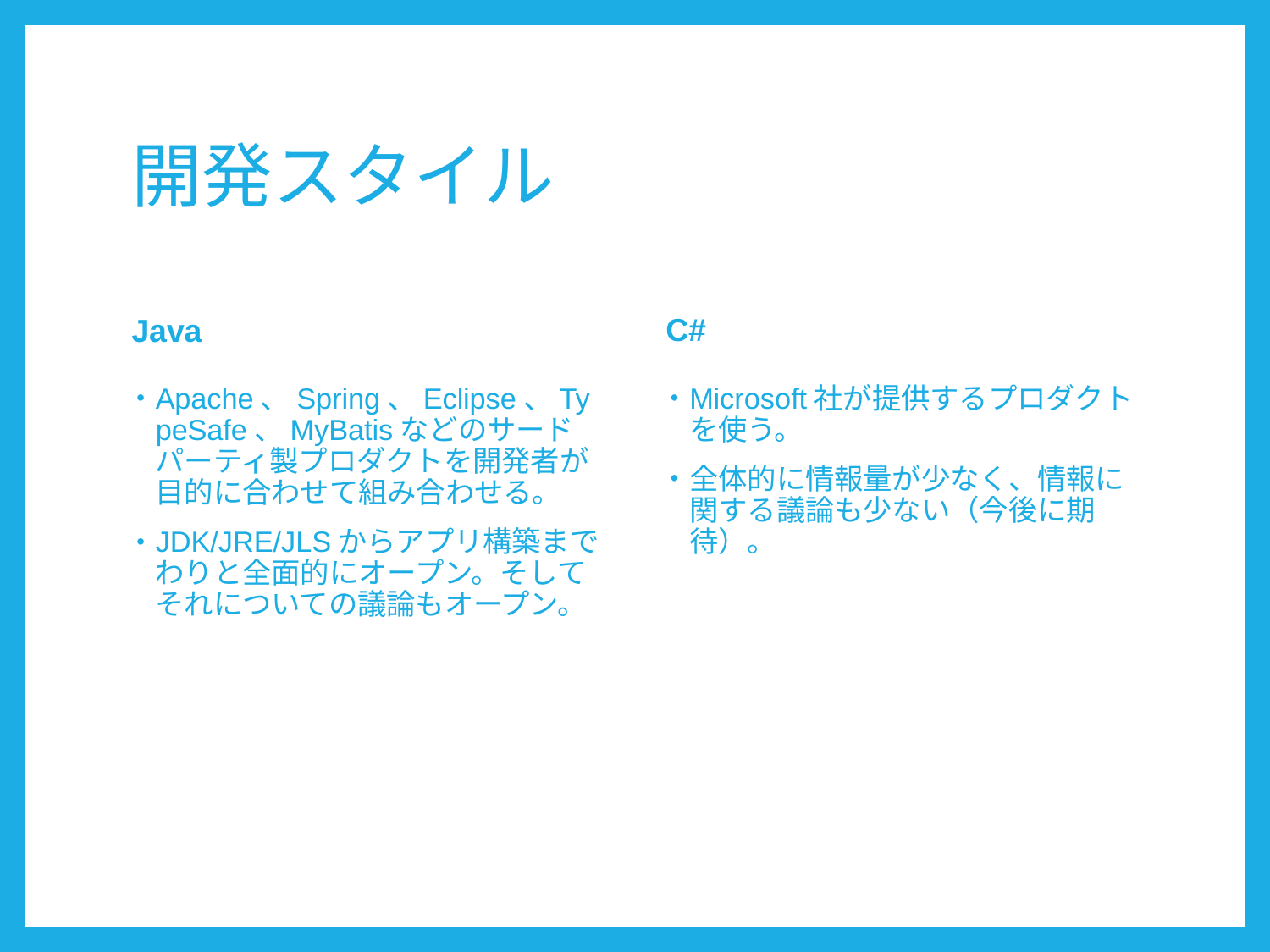

# 開発スタイル
C#
Java
Microsoft社が提供するプロダクトを使う。
全体的に情報量が少なく、情報に関する議論も少ない（今後に期待）。
Apache、Spring、Eclipse、TypeSafe、MyBatisなどのサードパーティ製プロダクトを開発者が目的に合わせて組み合わせる。
JDK/JRE/JLSからアプリ構築までわりと全面的にオープン。そしてそれについての議論もオープン。